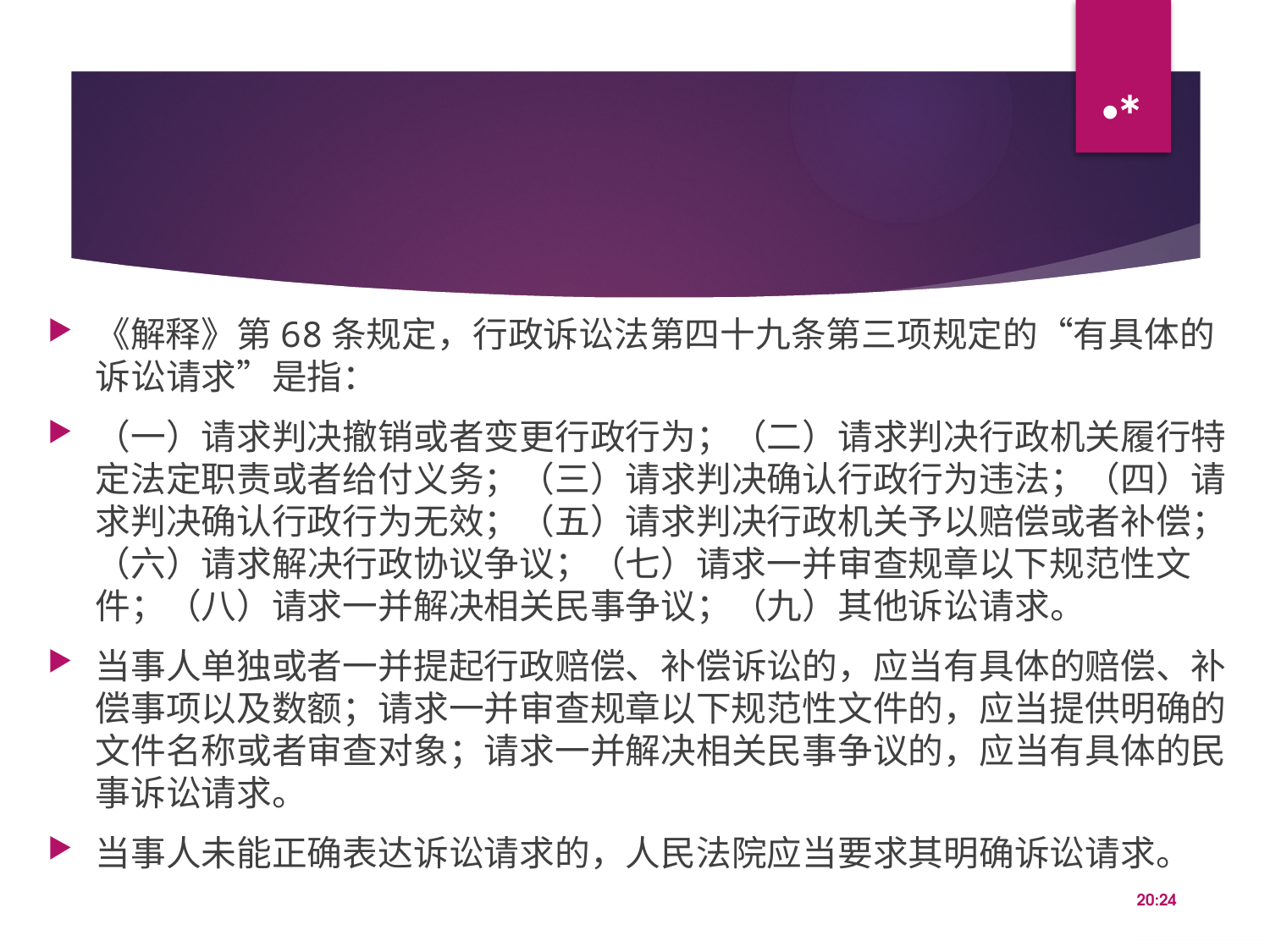

*
#
《解释》第68条规定，行政诉讼法第四十九条第三项规定的“有具体的诉讼请求”是指：
（一）请求判决撤销或者变更行政行为；（二）请求判决行政机关履行特定法定职责或者给付义务；（三）请求判决确认行政行为违法；（四）请求判决确认行政行为无效；（五）请求判决行政机关予以赔偿或者补偿；（六）请求解决行政协议争议；（七）请求一并审查规章以下规范性文件；（八）请求一并解决相关民事争议；（九）其他诉讼请求。
当事人单独或者一并提起行政赔偿、补偿诉讼的，应当有具体的赔偿、补偿事项以及数额；请求一并审查规章以下规范性文件的，应当提供明确的文件名称或者审查对象；请求一并解决相关民事争议的，应当有具体的民事诉讼请求。
当事人未能正确表达诉讼请求的，人民法院应当要求其明确诉讼请求。

20:24